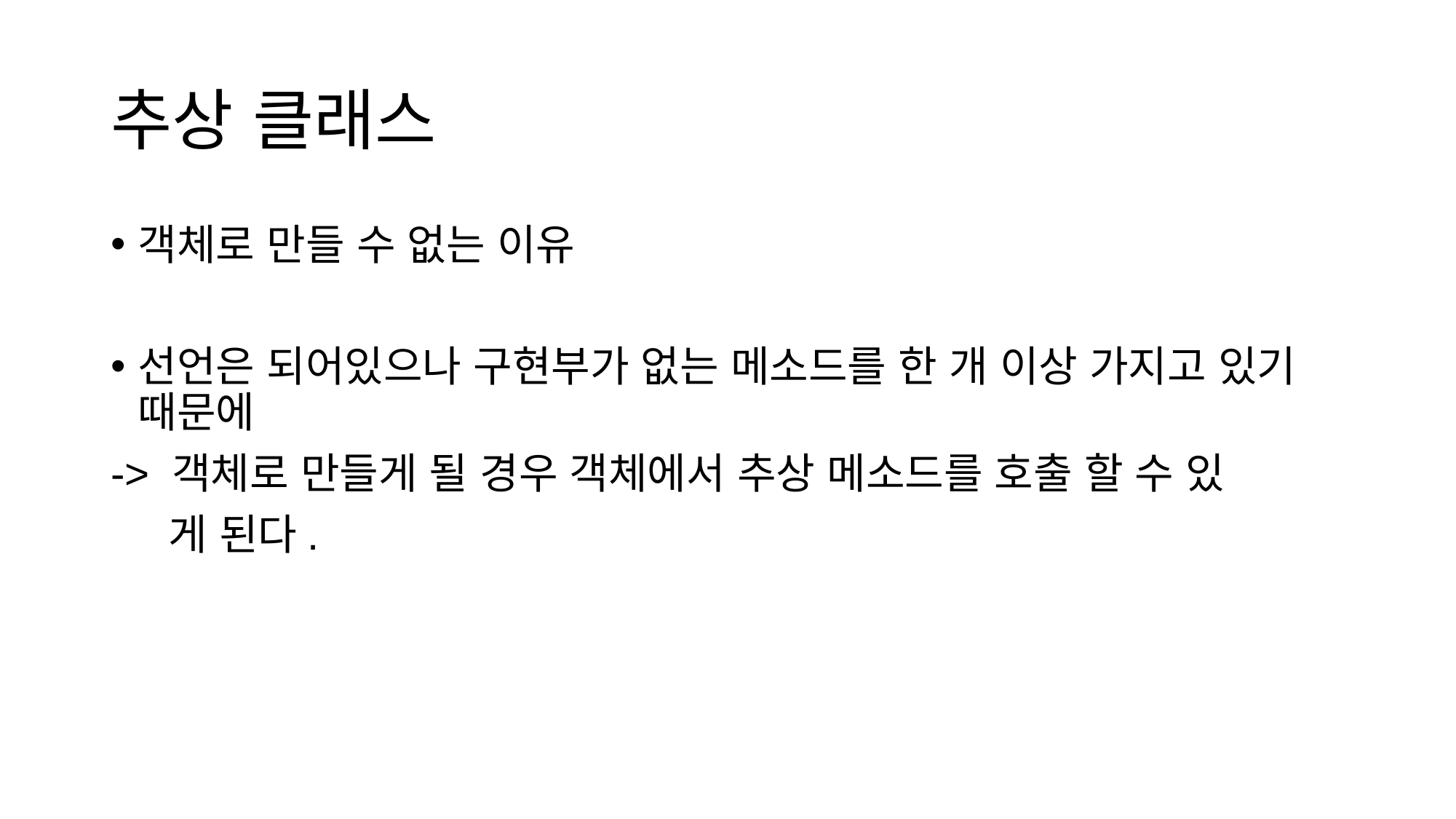

# 추상 클래스
객체로 만들 수 없는 이유

선언은 되어있으나 구현부가 없는 메소드를 한 개 이상 가지고 있기 때문에
-> 객체로 만들게 될 경우 객체에서 추상 메소드를 호출 할 수 있
    게 된다.